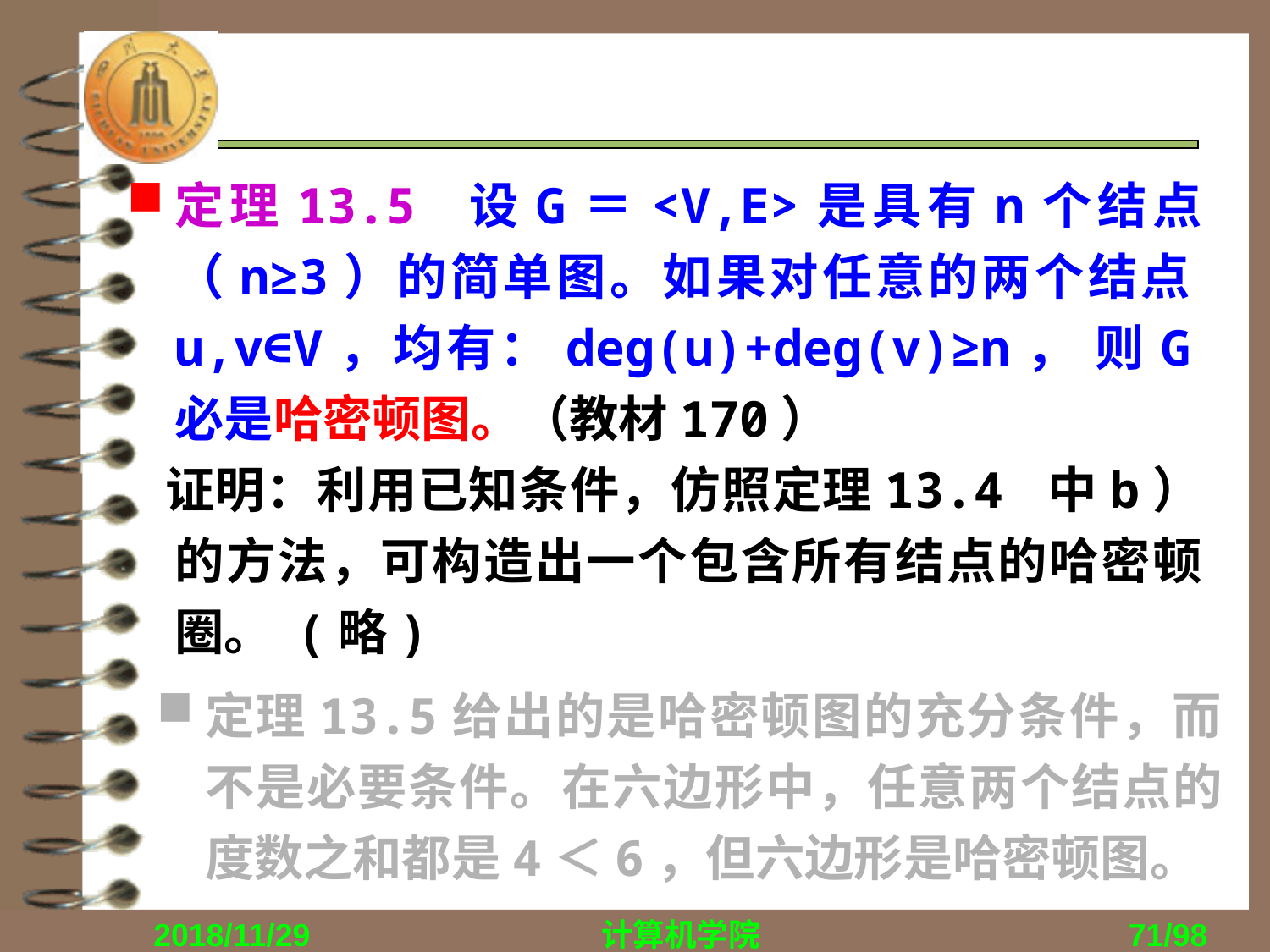

#
定理13.5 设G＝<V,E>是具有n个结点（n≥3）的简单图。如果对任意的两个结点u,v∈V，均有：deg(u)+deg(v)≥n， 则G必是哈密顿图。（教材170）
  证明：利用已知条件，仿照定理13.4 中b）的方法，可构造出一个包含所有结点的哈密顿圈。 (略)
定理13.5给出的是哈密顿图的充分条件，而不是必要条件。在六边形中，任意两个结点的度数之和都是4＜6，但六边形是哈密顿图。
2018/11/29
计算机学院
71/98